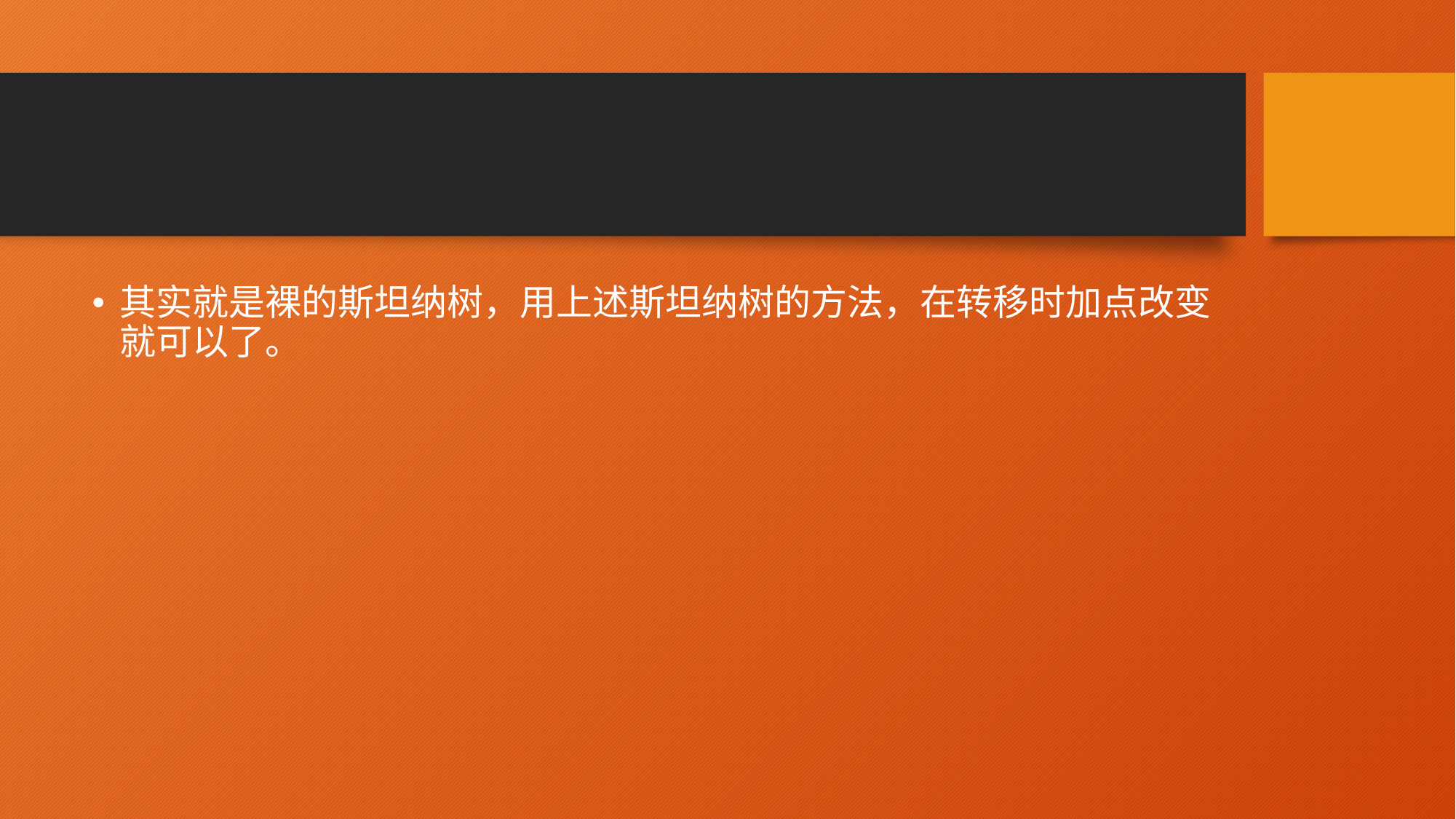

#
其实就是裸的斯坦纳树，用上述斯坦纳树的方法，在转移时加点改变就可以了。